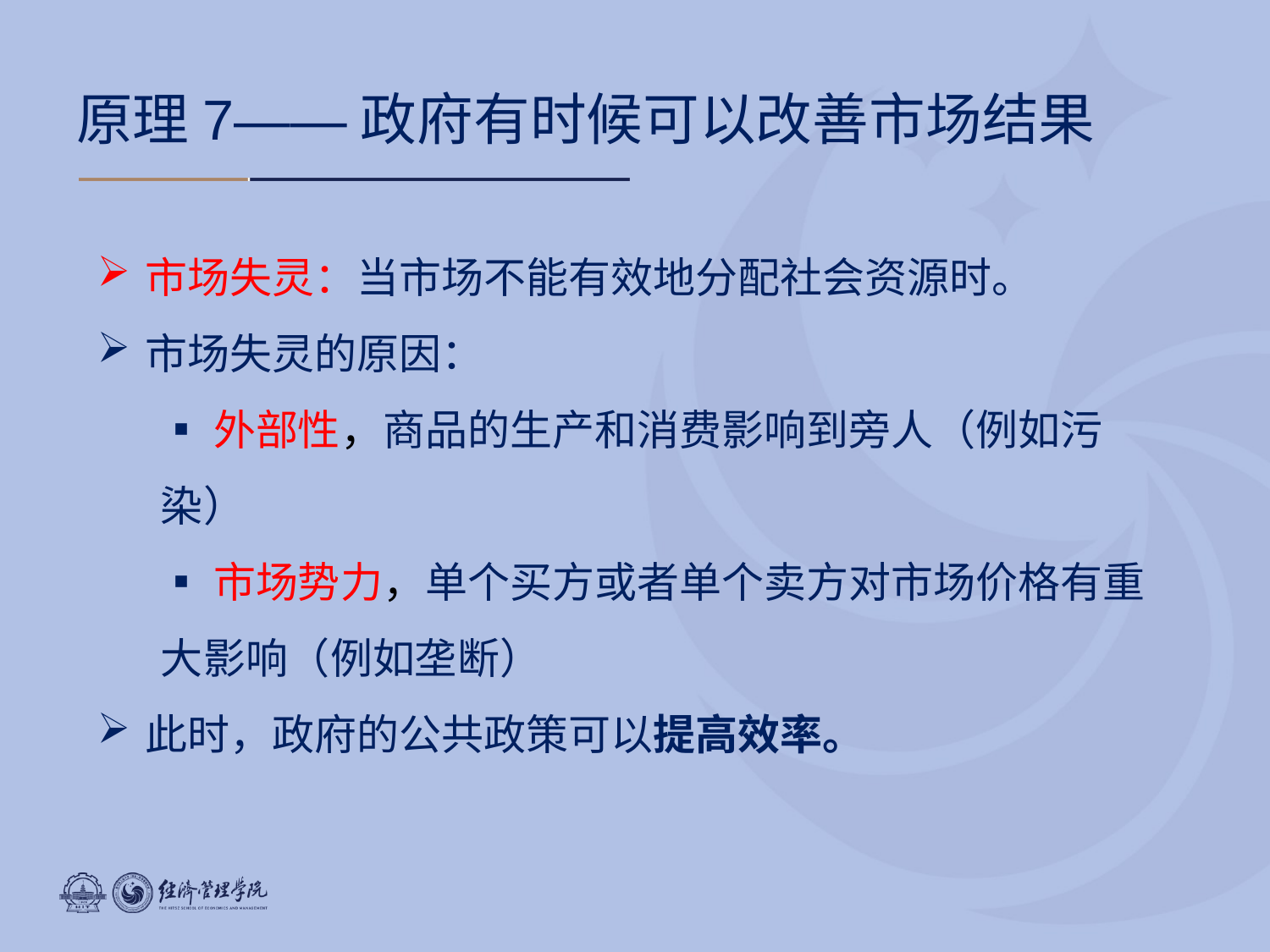

# 原理7——政府有时候可以改善市场结果
市场失灵：当市场不能有效地分配社会资源时。
市场失灵的原因：
▪外部性，商品的生产和消费影响到旁人（例如污染）
▪市场势力，单个买方或者单个卖方对市场价格有重大影响（例如垄断）
此时，政府的公共政策可以提高效率。